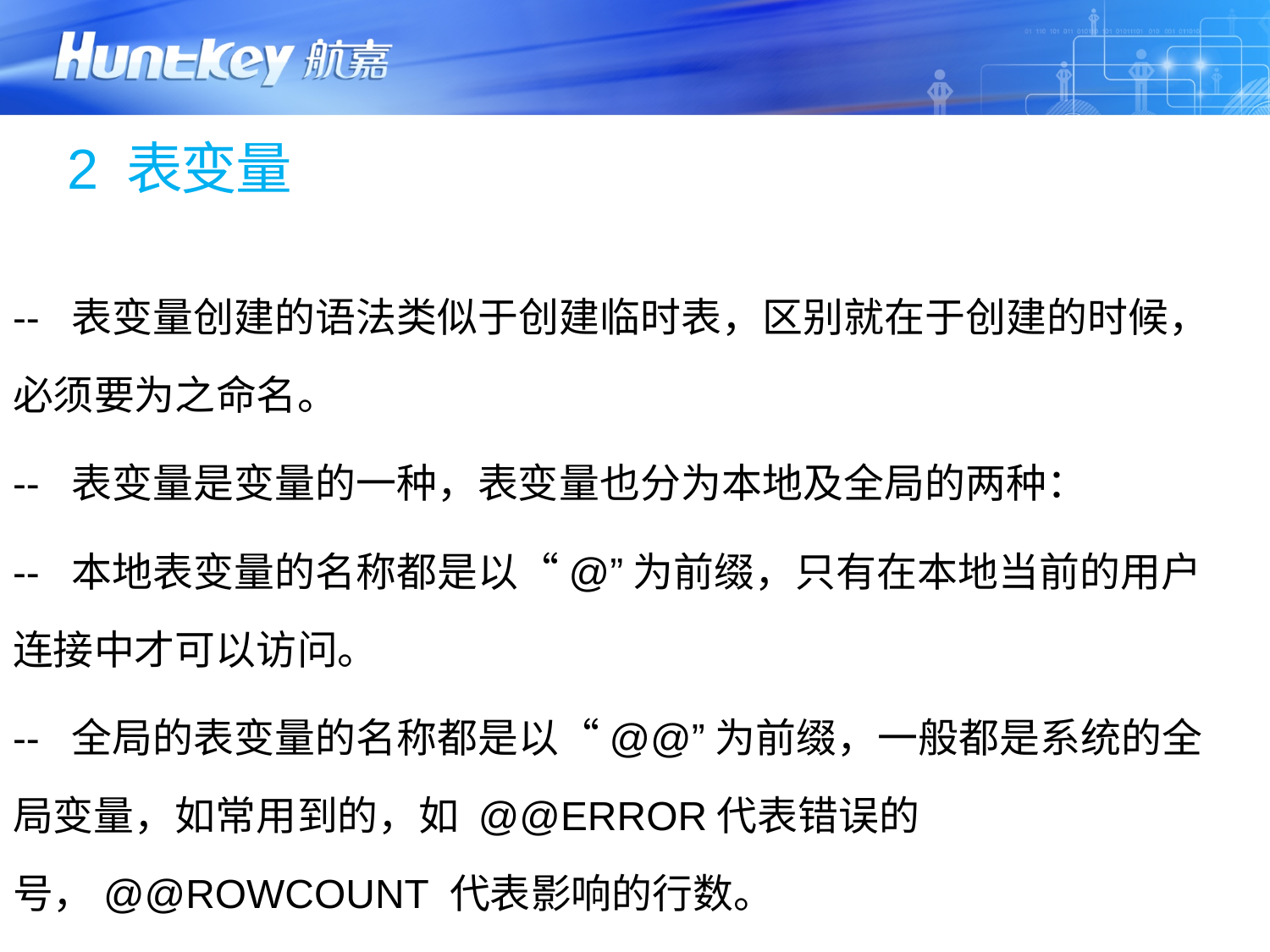

# 2 表变量
--  表变量创建的语法类似于创建临时表，区别就在于创建的时候，必须要为之命名。
--  表变量是变量的一种，表变量也分为本地及全局的两种：
--  本地表变量的名称都是以“@”为前缀，只有在本地当前的用户连接中才可以访问。
--  全局的表变量的名称都是以“@@”为前缀，一般都是系统的全局变量，如常用到的，如 @@ERROR代表错误的号，@@ROWCOUNT 代表影响的行数。